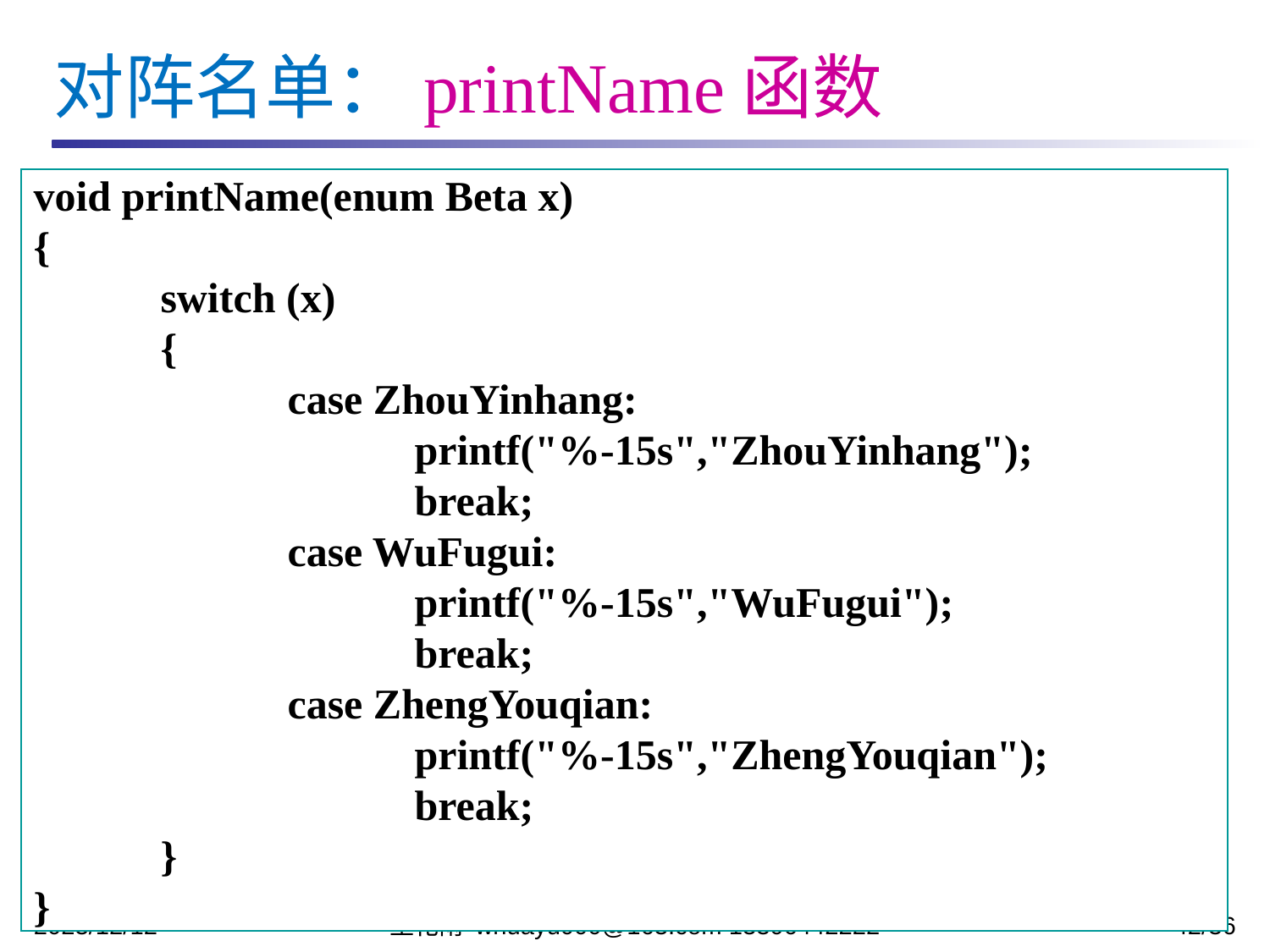

对阵名单：printName函数
void printName(enum Beta x)
{
	switch (x)
	{
		case ZhouYinhang:
			printf("%-15s","ZhouYinhang");
			break;
		case WuFugui:
			printf("%-15s","WuFugui");
			break;
		case ZhengYouqian:
			printf("%-15s","ZhengYouqian");
			break;
	}
}
2023/12/12
王化雨 whuayu000@163.com 13306442222
42/36